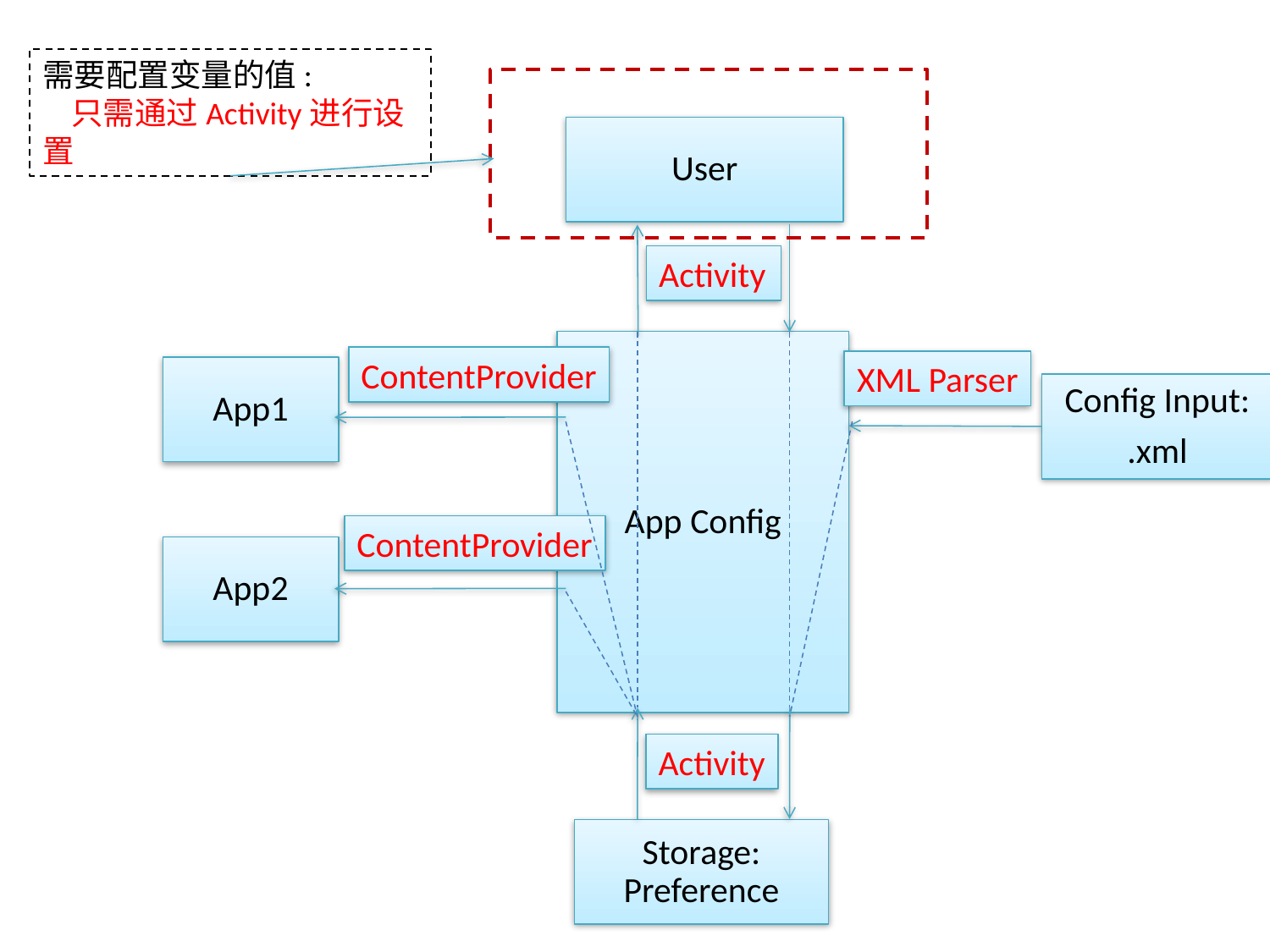

需要配置变量的值:
   只需通过Activity进行设置

User
Activity
App Config
ContentProvider
XML Parser
App1
Config Input:
.xml
ContentProvider
App2
Activity
Storage: Preference